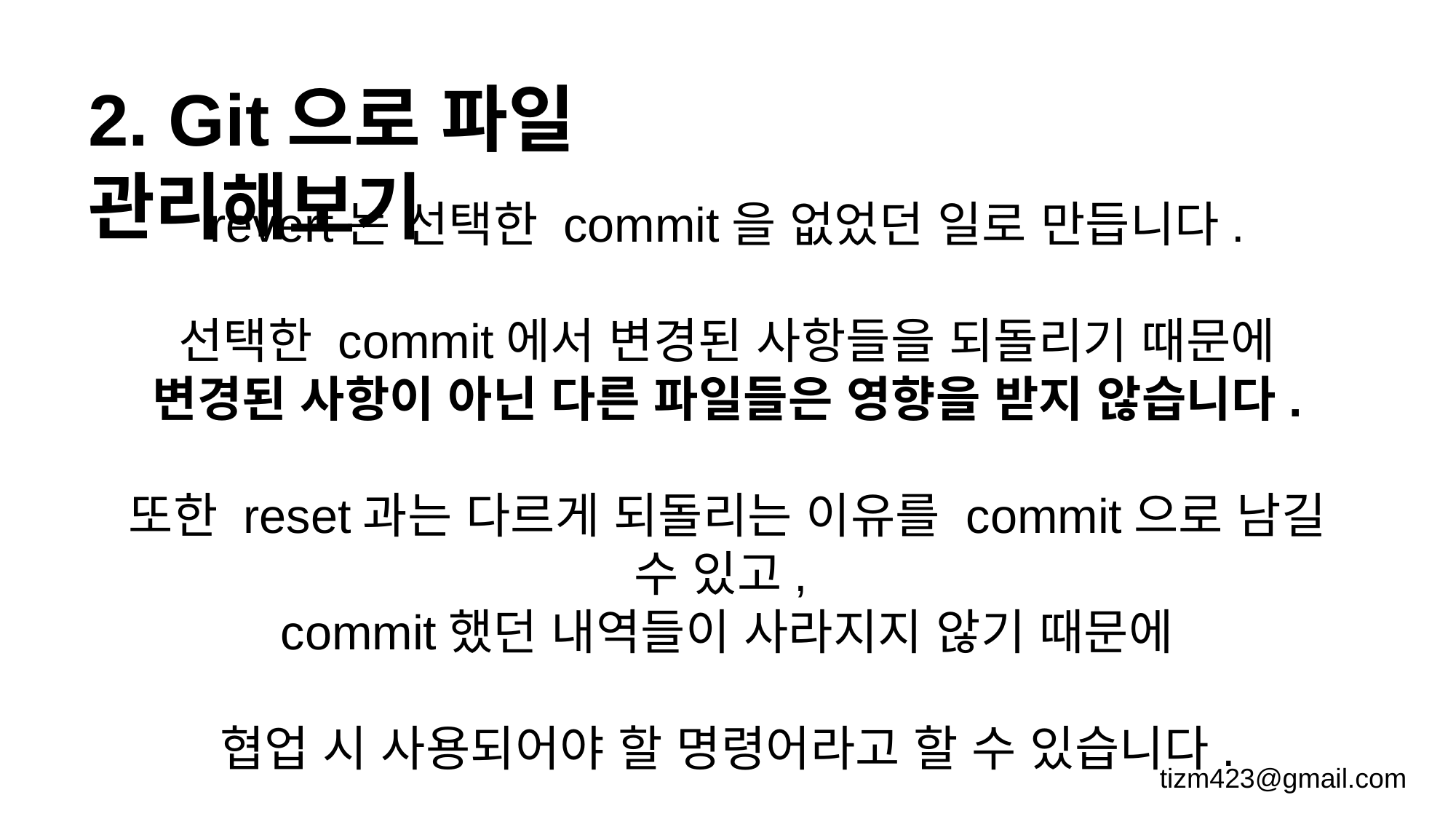

2. Git으로 파일 관리해보기
revert는 선택한 commit을 없었던 일로 만듭니다.

선택한 commit에서 변경된 사항들을 되돌리기 때문에
변경된 사항이 아닌 다른 파일들은 영향을 받지 않습니다.

또한 reset과는 다르게 되돌리는 이유를 commit으로 남길 수 있고,
commit했던 내역들이 사라지지 않기 때문에

협업 시 사용되어야 할 명령어라고 할 수 있습니다.
tizm423@gmail.com